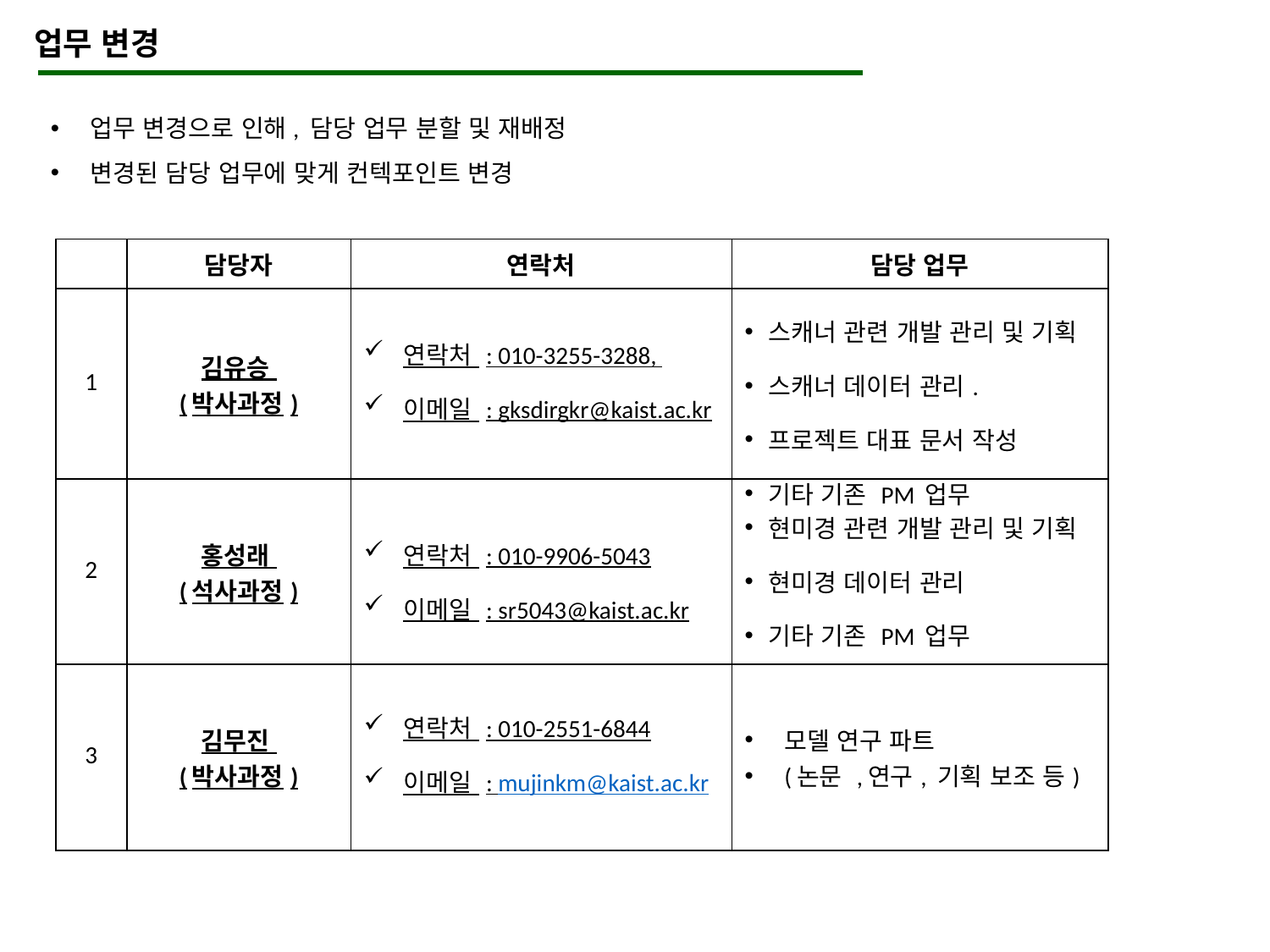

업무 변경
업무 변경으로 인해, 담당 업무 분할 및 재배정
변경된 담당 업무에 맞게 컨텍포인트 변경
|  | 담당자 | 연락처 | 담당 업무 |
| --- | --- | --- | --- |
| 1 | 김유승 (박사과정) | 연락처 : 010-3255-3288, 이메일 : gksdirgkr@kaist.ac.kr | 스캐너 관련 개발 관리 및 기획 스캐너 데이터 관리. 프로젝트 대표 문서 작성 기타 기존 PM 업무 |
| 2 | 홍성래 (석사과정) | 연락처 : 010-9906-5043 이메일 : sr5043@kaist.ac.kr | 현미경 관련 개발 관리 및 기획 현미경 데이터 관리 기타 기존 PM 업무 |
| 3 | 김무진 (박사과정) | 연락처 : 010-2551-6844 이메일 : mujinkm@kaist.ac.kr | 모델 연구 파트 (논문 ,연구, 기획 보조 등) |